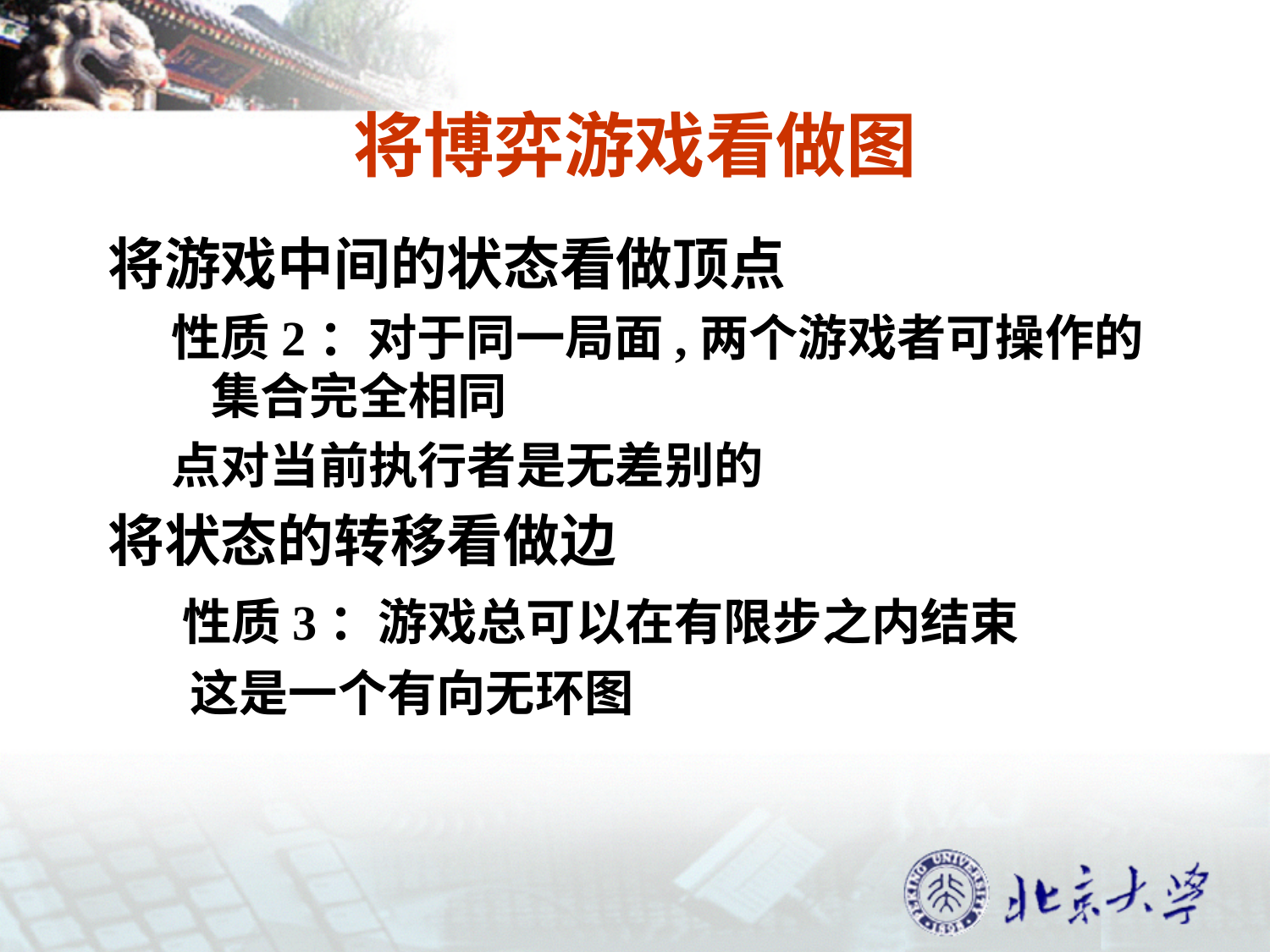

# 将博弈游戏看做图
将游戏中间的状态看做顶点
性质2：对于同一局面,两个游戏者可操作的集合完全相同
点对当前执行者是无差别的
将状态的转移看做边
	 性质3：游戏总可以在有限步之内结束
	  这是一个有向无环图